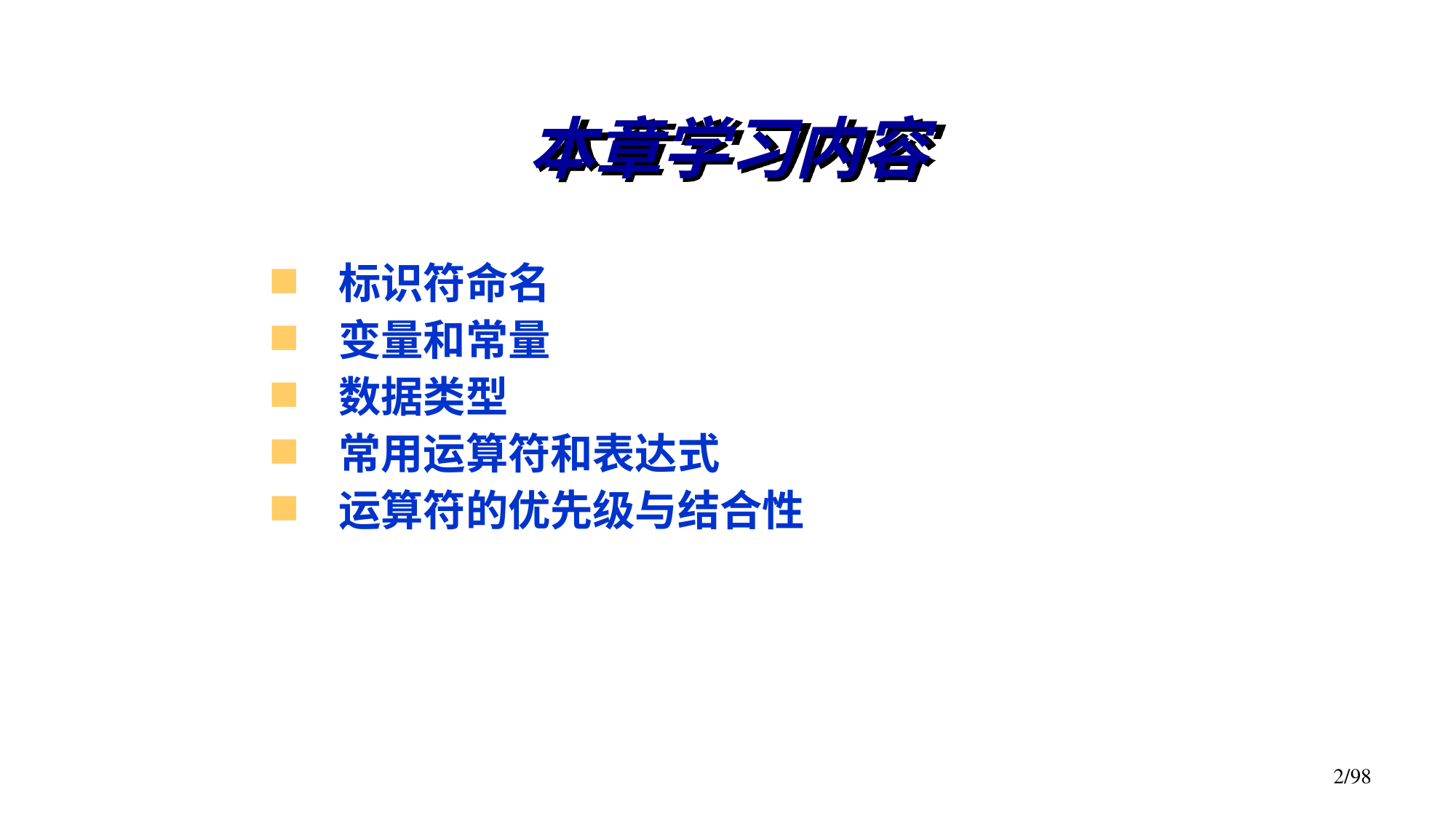

# 本章学习内容
标识符命名
变量和常量
数据类型
常用运算符和表达式
运算符的优先级与结合性